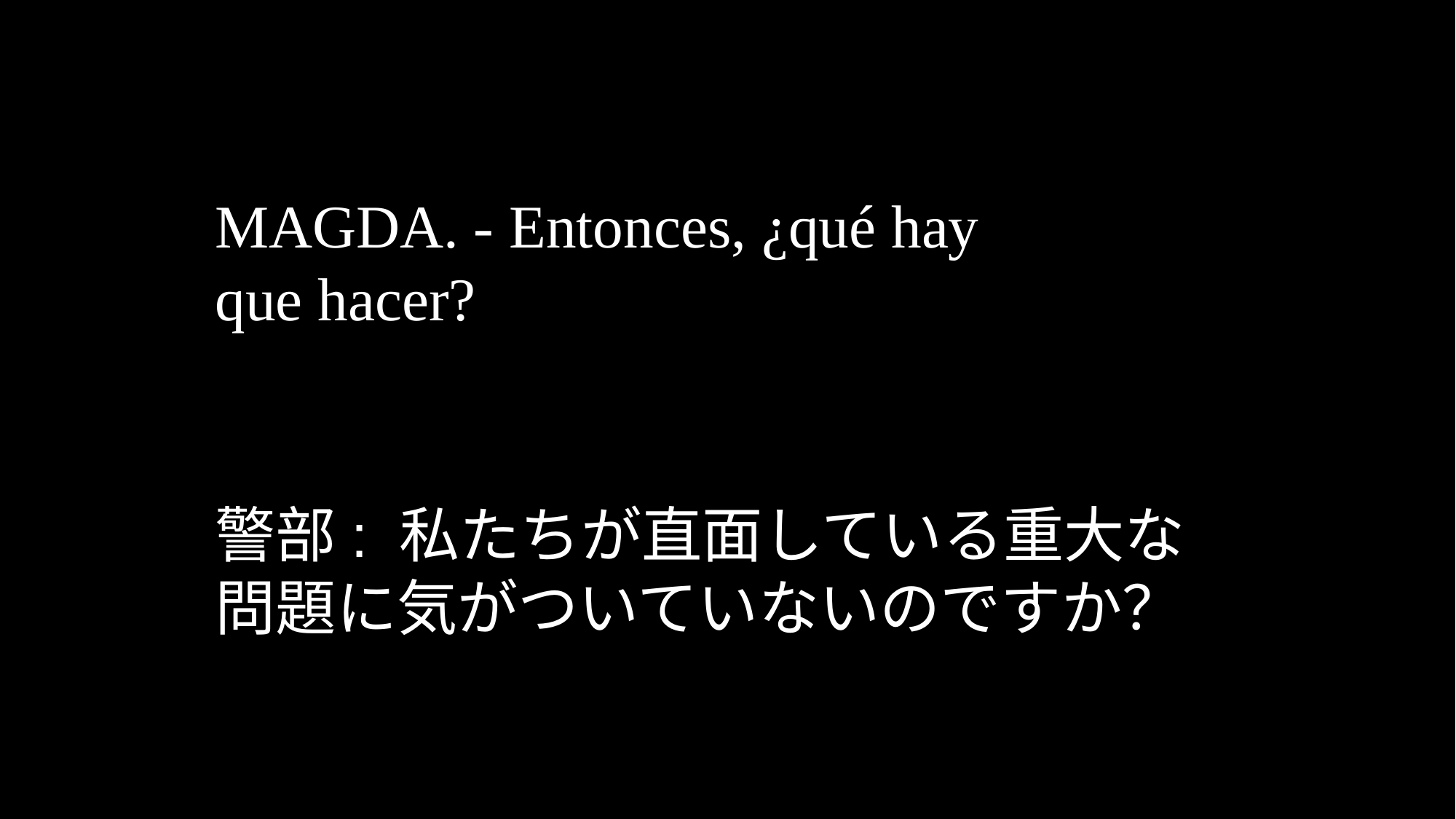

MAGDA. - Entonces, ¿qué hay que hacer?

警部: 私たちが直面している重大な問題に気がついていないのですか？